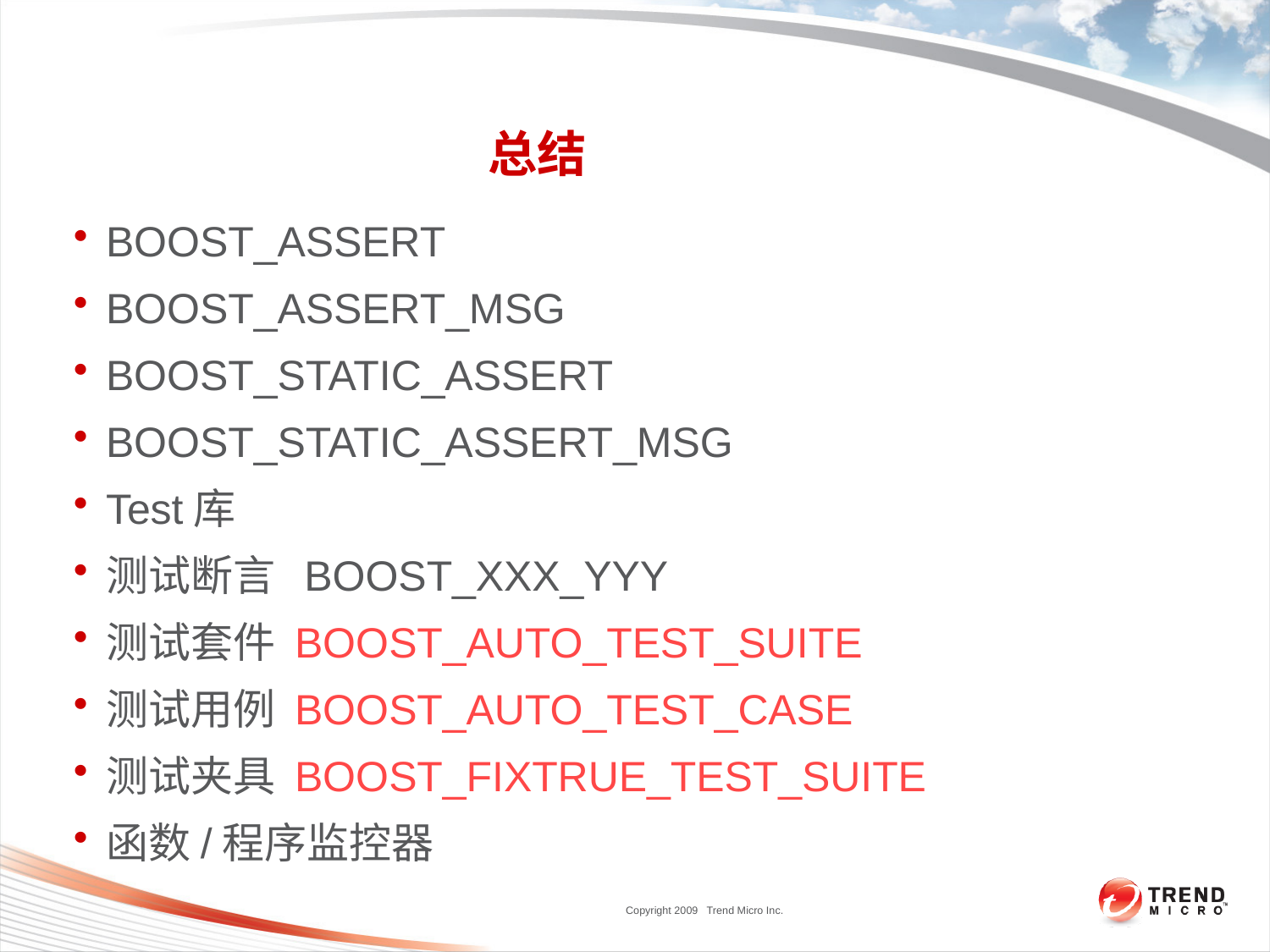

# 总结
BOOST_ASSERT
BOOST_ASSERT_MSG
BOOST_STATIC_ASSERT
BOOST_STATIC_ASSERT_MSG
Test库
测试断言  BOOST_XXX_YYY
测试套件 BOOST_AUTO_TEST_SUITE
测试用例 BOOST_AUTO_TEST_CASE
测试夹具 BOOST_FIXTRUE_TEST_SUITE
函数/程序监控器